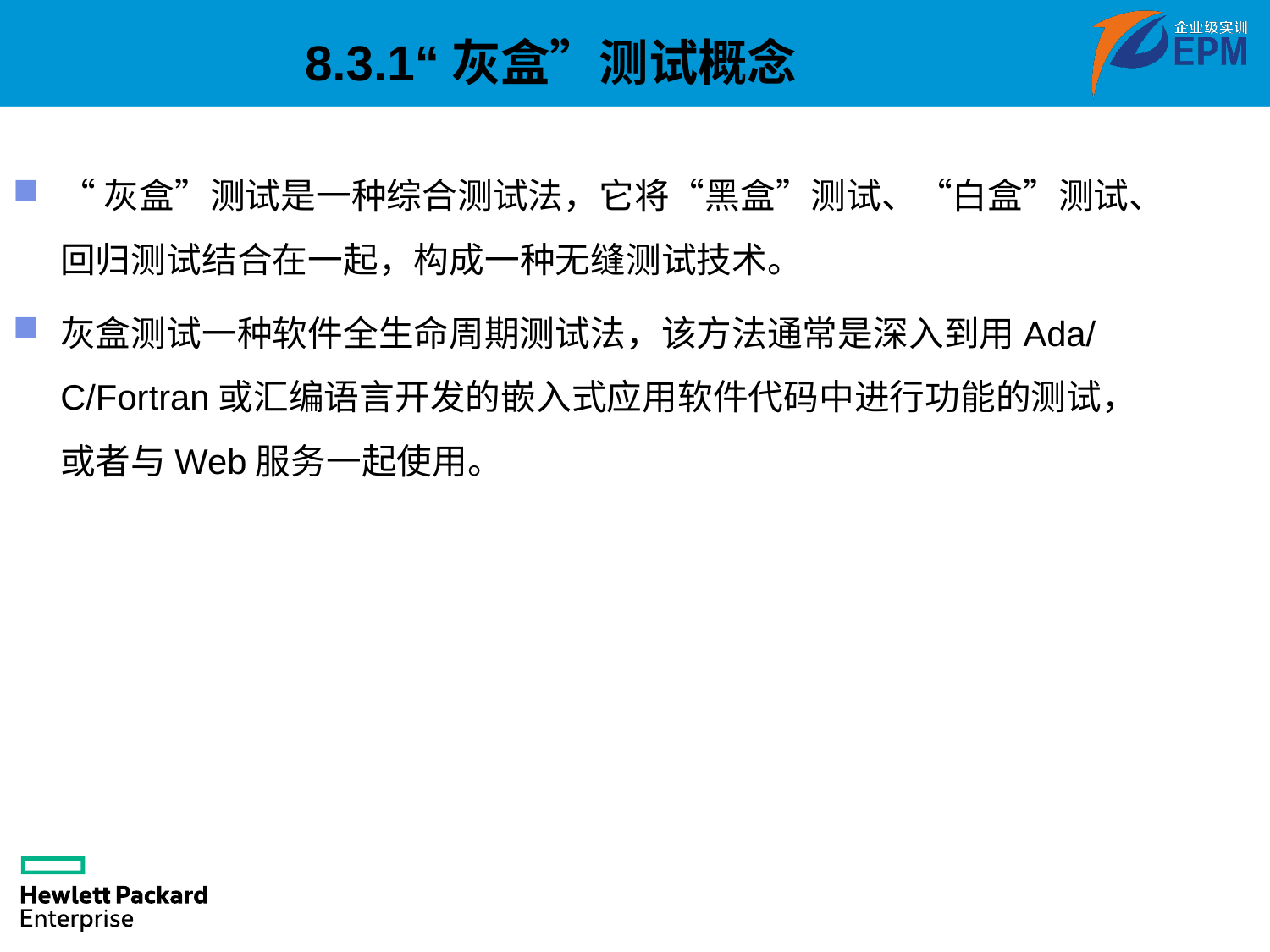

8.3.1“灰盒”测试概念
“灰盒”测试是一种综合测试法，它将“黑盒”测试、“白盒”测试、回归测试结合在一起，构成一种无缝测试技术。
灰盒测试一种软件全生命周期测试法，该方法通常是深入到用Ada/C/Fortran或汇编语言开发的嵌入式应用软件代码中进行功能的测试，或者与Web服务一起使用。